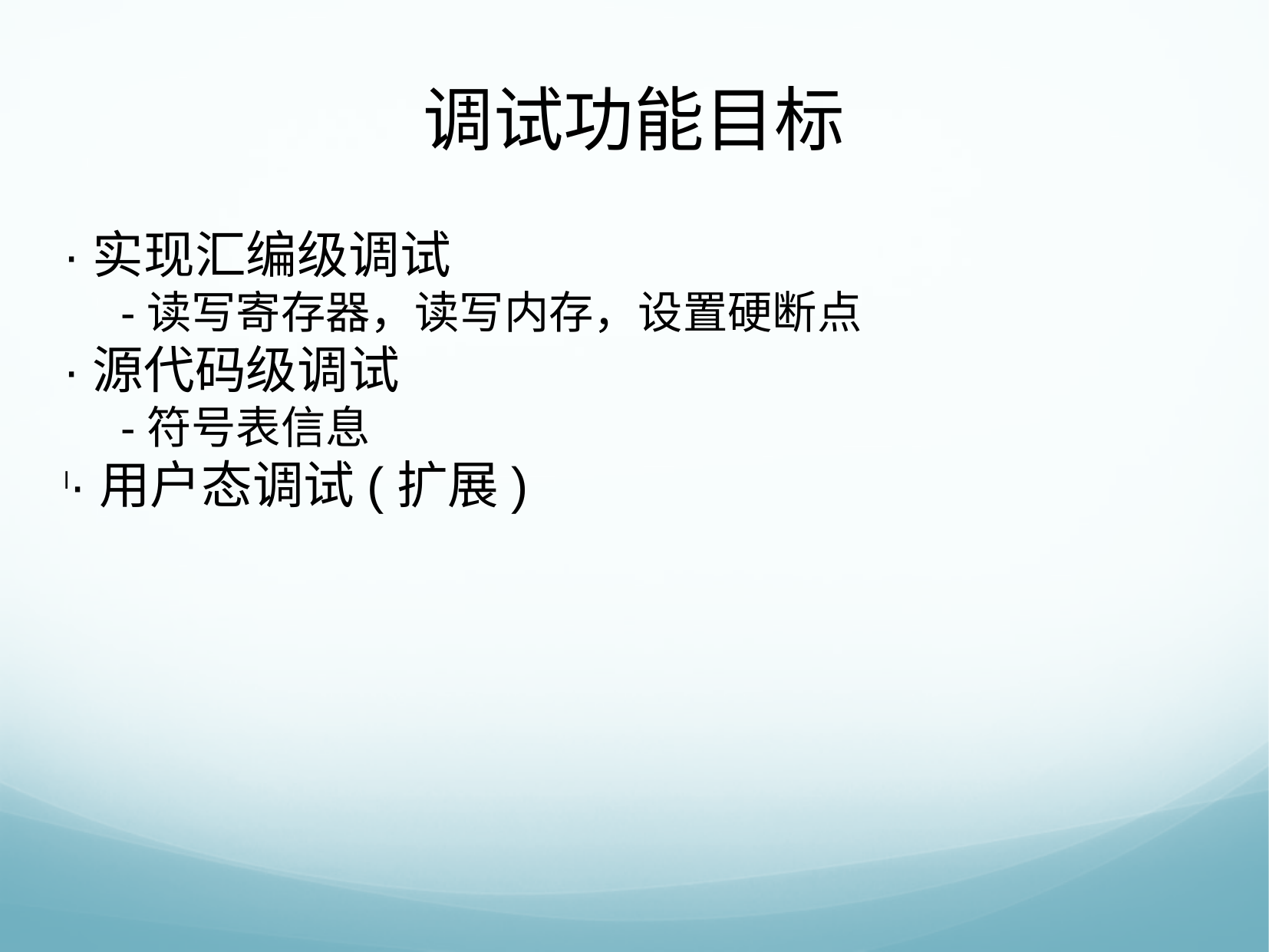

调试功能目标
·实现汇编级调试
-读写寄存器，读写内存，设置硬断点
·源代码级调试
-符号表信息
·用户态调试(扩展)